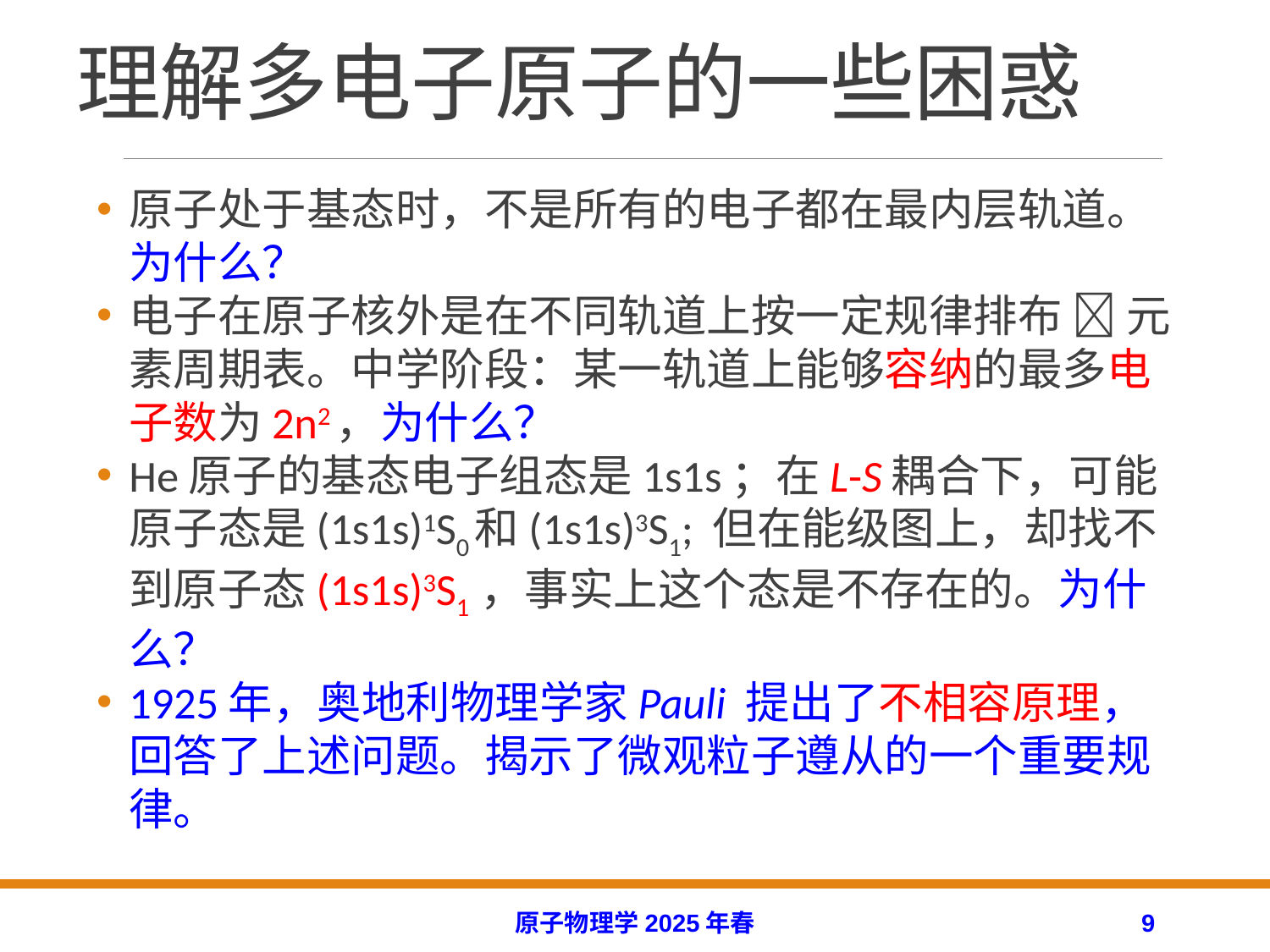

# 理解多电子原子的一些困惑
原子处于基态时，不是所有的电子都在最内层轨道。为什么？
电子在原子核外是在不同轨道上按一定规律排布 ⇒ 元素周期表。中学阶段：某一轨道上能够容纳的最多电子数为2n2，为什么？
He原子的基态电子组态是1s1s；在L-S耦合下，可能原子态是(1s1s)1S0和(1s1s)3S1; 但在能级图上，却找不到原子态(1s1s)3S1 ，事实上这个态是不存在的。为什么？
1925年，奥地利物理学家Pauli 提出了不相容原理，回答了上述问题。揭示了微观粒子遵从的一个重要规律。
原子物理学2025年春
9